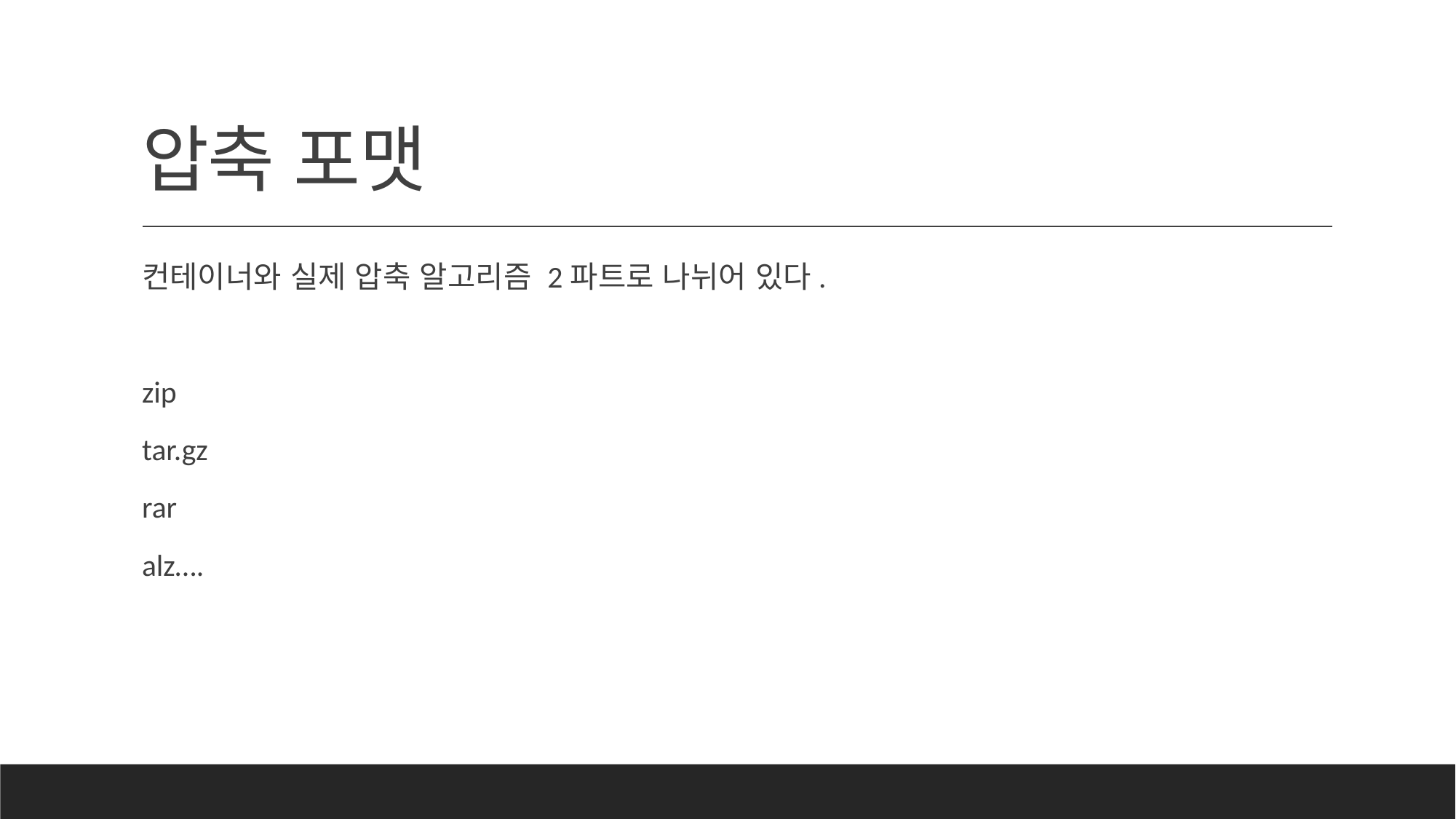

# 압축 포맷
컨테이너와 실제 압축 알고리즘 2파트로 나뉘어 있다.

zip
tar.gz
rar
alz….